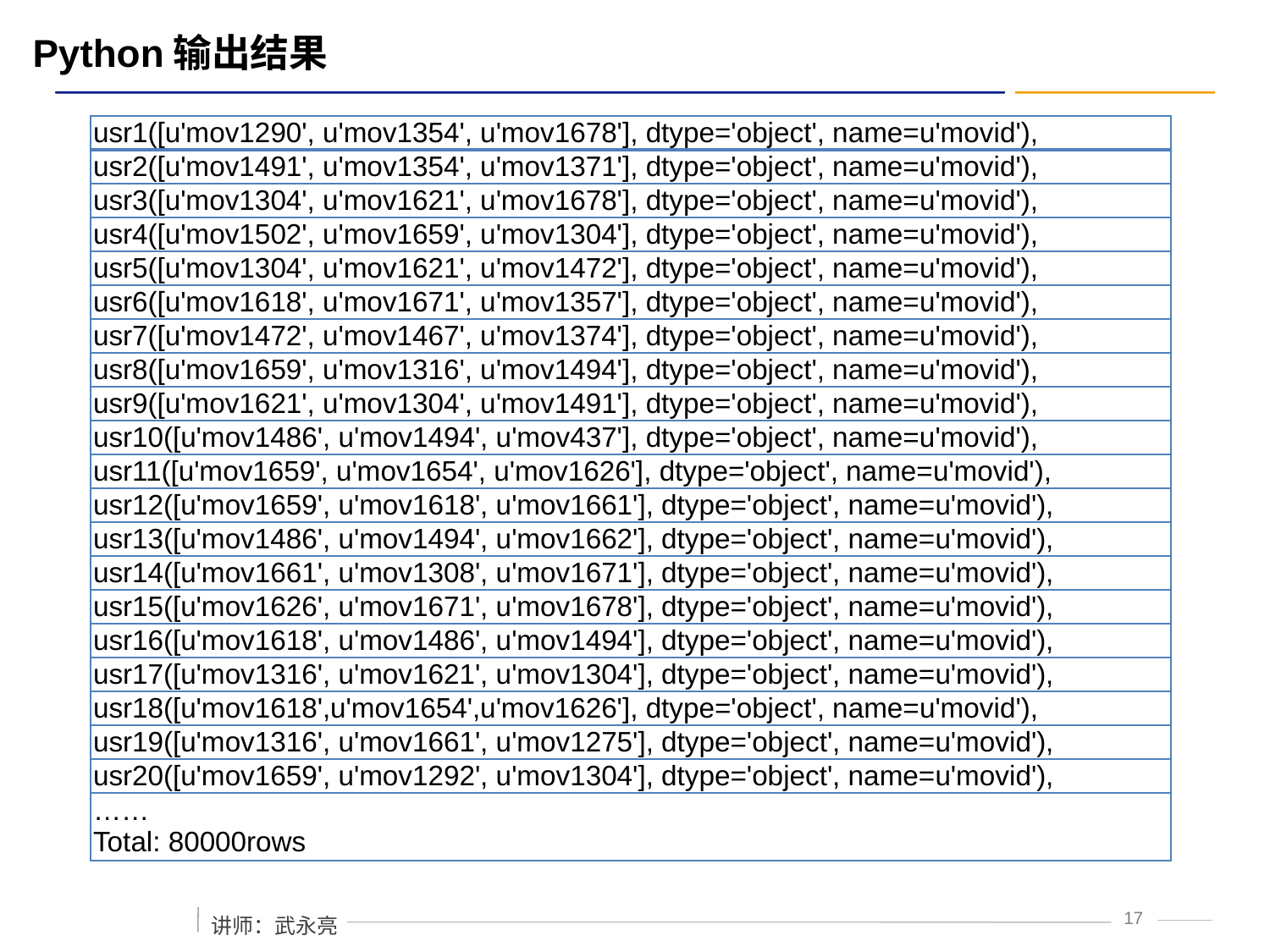

# Python输出结果
| usr1([u'mov1290', u'mov1354', u'mov1678'], dtype='object', name=u'movid'), |
| --- |
| usr2([u'mov1491', u'mov1354', u'mov1371'], dtype='object', name=u'movid'), |
| usr3([u'mov1304', u'mov1621', u'mov1678'], dtype='object', name=u'movid'), |
| usr4([u'mov1502', u'mov1659', u'mov1304'], dtype='object', name=u'movid'), |
| usr5([u'mov1304', u'mov1621', u'mov1472'], dtype='object', name=u'movid'), |
| usr6([u'mov1618', u'mov1671', u'mov1357'], dtype='object', name=u'movid'), |
| usr7([u'mov1472', u'mov1467', u'mov1374'], dtype='object', name=u'movid'), |
| usr8([u'mov1659', u'mov1316', u'mov1494'], dtype='object', name=u'movid'), |
| usr9([u'mov1621', u'mov1304', u'mov1491'], dtype='object', name=u'movid'), |
| usr10([u'mov1486', u'mov1494', u'mov437'], dtype='object', name=u'movid'), |
| usr11([u'mov1659', u'mov1654', u'mov1626'], dtype='object', name=u'movid'), |
| usr12([u'mov1659', u'mov1618', u'mov1661'], dtype='object', name=u'movid'), |
| usr13([u'mov1486', u'mov1494', u'mov1662'], dtype='object', name=u'movid'), |
| usr14([u'mov1661', u'mov1308', u'mov1671'], dtype='object', name=u'movid'), |
| usr15([u'mov1626', u'mov1671', u'mov1678'], dtype='object', name=u'movid'), |
| usr16([u'mov1618', u'mov1486', u'mov1494'], dtype='object', name=u'movid'), |
| usr17([u'mov1316', u'mov1621', u'mov1304'], dtype='object', name=u'movid'), |
| usr18([u'mov1618',u'mov1654',u'mov1626'], dtype='object', name=u'movid'), |
| usr19([u'mov1316', u'mov1661', u'mov1275'], dtype='object', name=u'movid'), |
| usr20([u'mov1659', u'mov1292', u'mov1304'], dtype='object', name=u'movid'), |
| …… Total: 80000rows |